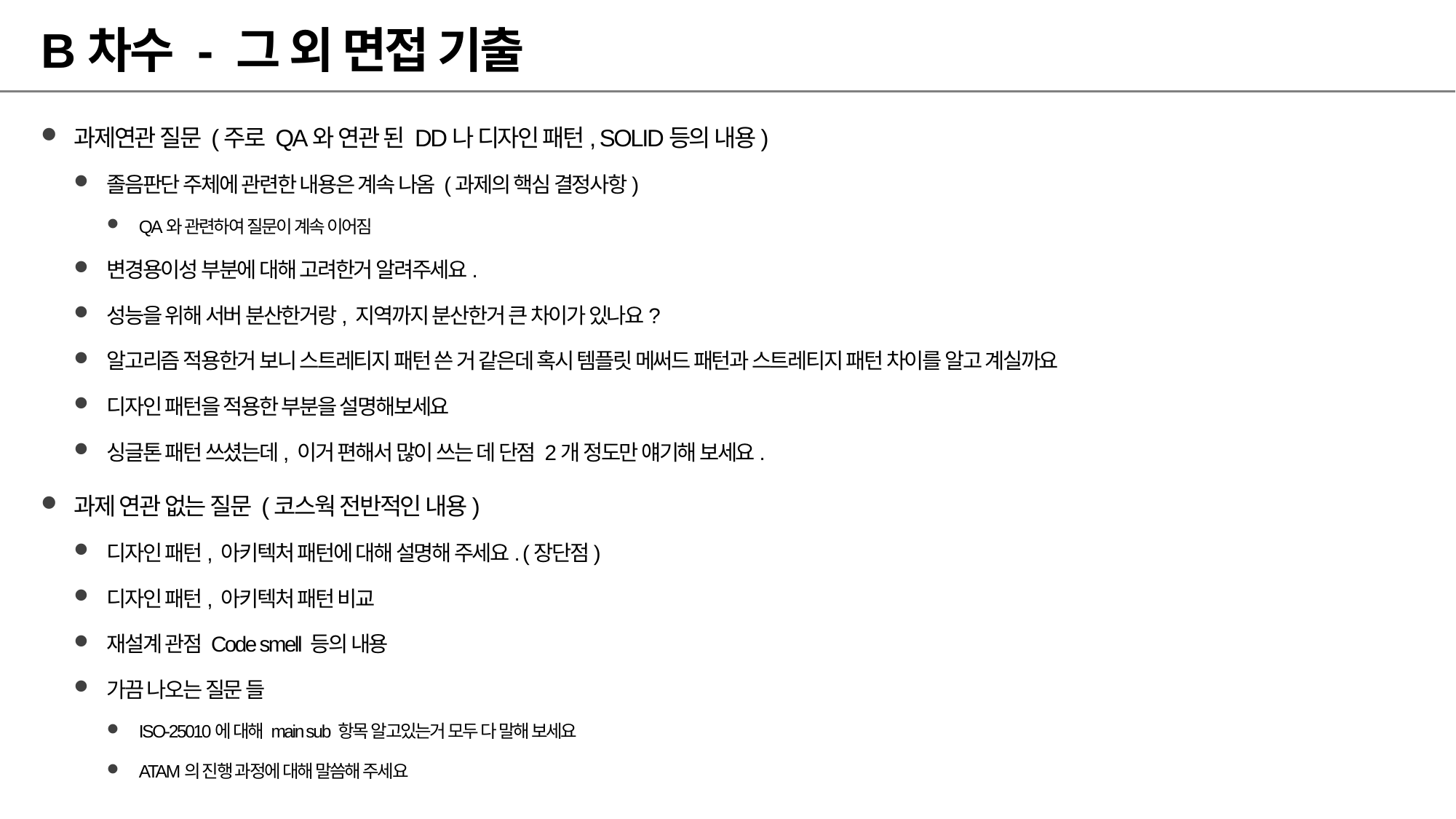

# B차수 - 그 외 면접 기출
과제연관 질문 (주로 QA와 연관 된 DD나 디자인 패턴, SOLID등의 내용)
졸음판단 주체에 관련한 내용은 계속 나옴 (과제의 핵심 결정사항)
QA와 관련하여 질문이 계속 이어짐
변경용이성 부분에 대해 고려한거 알려주세요.
성능을 위해 서버 분산한거랑, 지역까지 분산한거 큰 차이가 있나요?
알고리즘 적용한거 보니 스트레티지 패턴 쓴 거 같은데 혹시 템플릿 메써드 패턴과 스트레티지 패턴 차이를 알고 계실까요
디자인 패턴을 적용한 부분을 설명해보세요
싱글톤 패턴 쓰셨는데, 이거 편해서 많이 쓰는 데 단점 2개 정도만 얘기해 보세요.
과제 연관 없는 질문 (코스웍 전반적인 내용)
디자인 패턴, 아키텍처 패턴에 대해 설명해 주세요. (장단점)
디자인 패턴, 아키텍처 패턴 비교
재설계 관점 Code smell 등의 내용
가끔 나오는 질문 들
ISO-25010에 대해 main sub 항목 알고있는거 모두 다 말해 보세요
ATAM의 진행 과정에 대해 말씀해 주세요